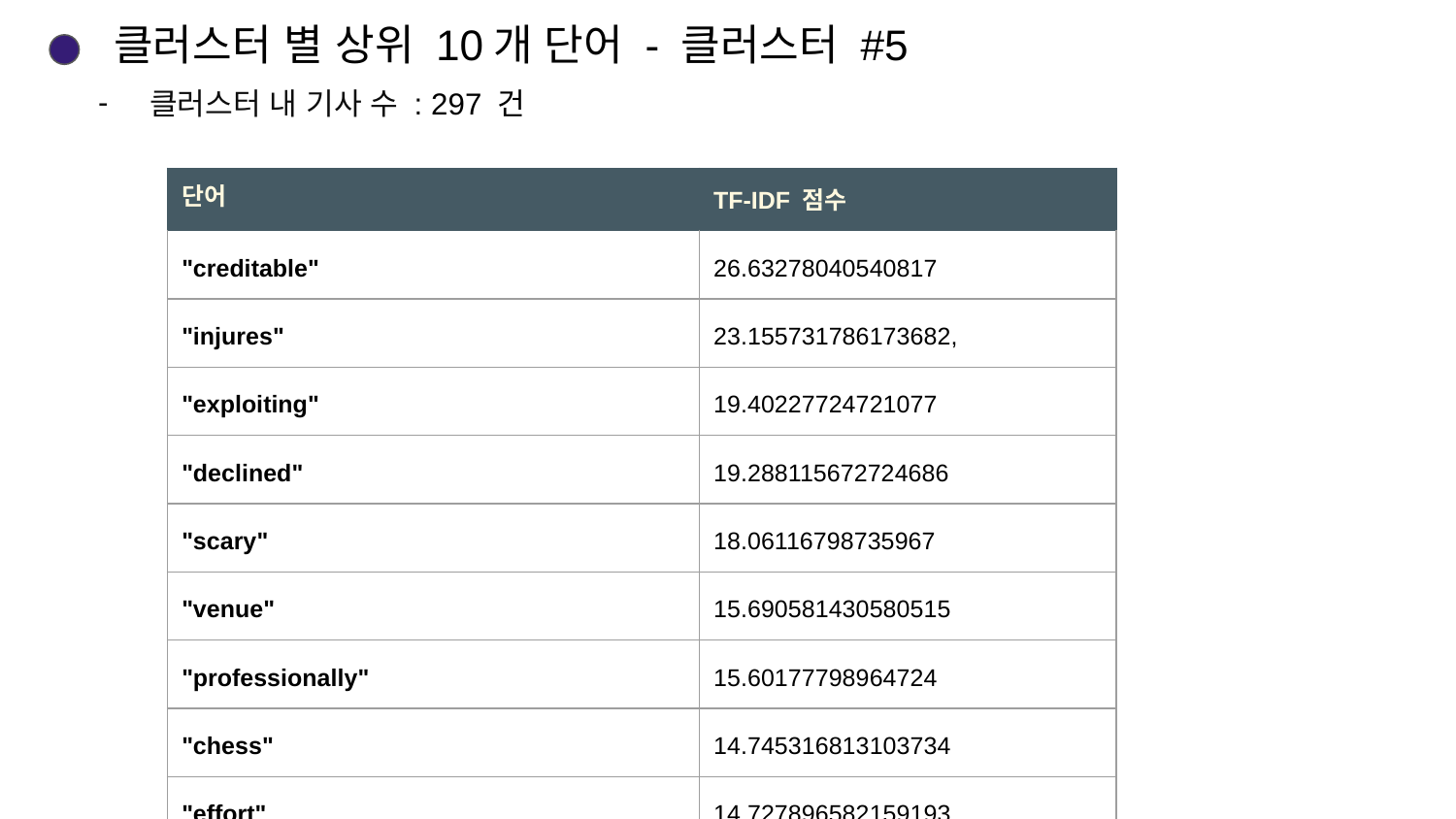

# 클러스터 별 상위 10개 단어 - 클러스터 #5

클러스터 내 기사 수 : 297 건
| 단어 | TF-IDF 점수 |
| --- | --- |
| "creditable" | 26.63278040540817 |
| "injures" | 23.155731786173682, |
| "exploiting" | 19.40227724721077 |
| "declined" | 19.288115672724686 |
| "scary" | 18.06116798735967 |
| "venue" | 15.690581430580515 |
| "professionally" | 15.60177798964724 |
| "chess" | 14.745316813103734 |
| "effort" | 14.727896582159193 |
| "stardust": | 13.16374860641545 |